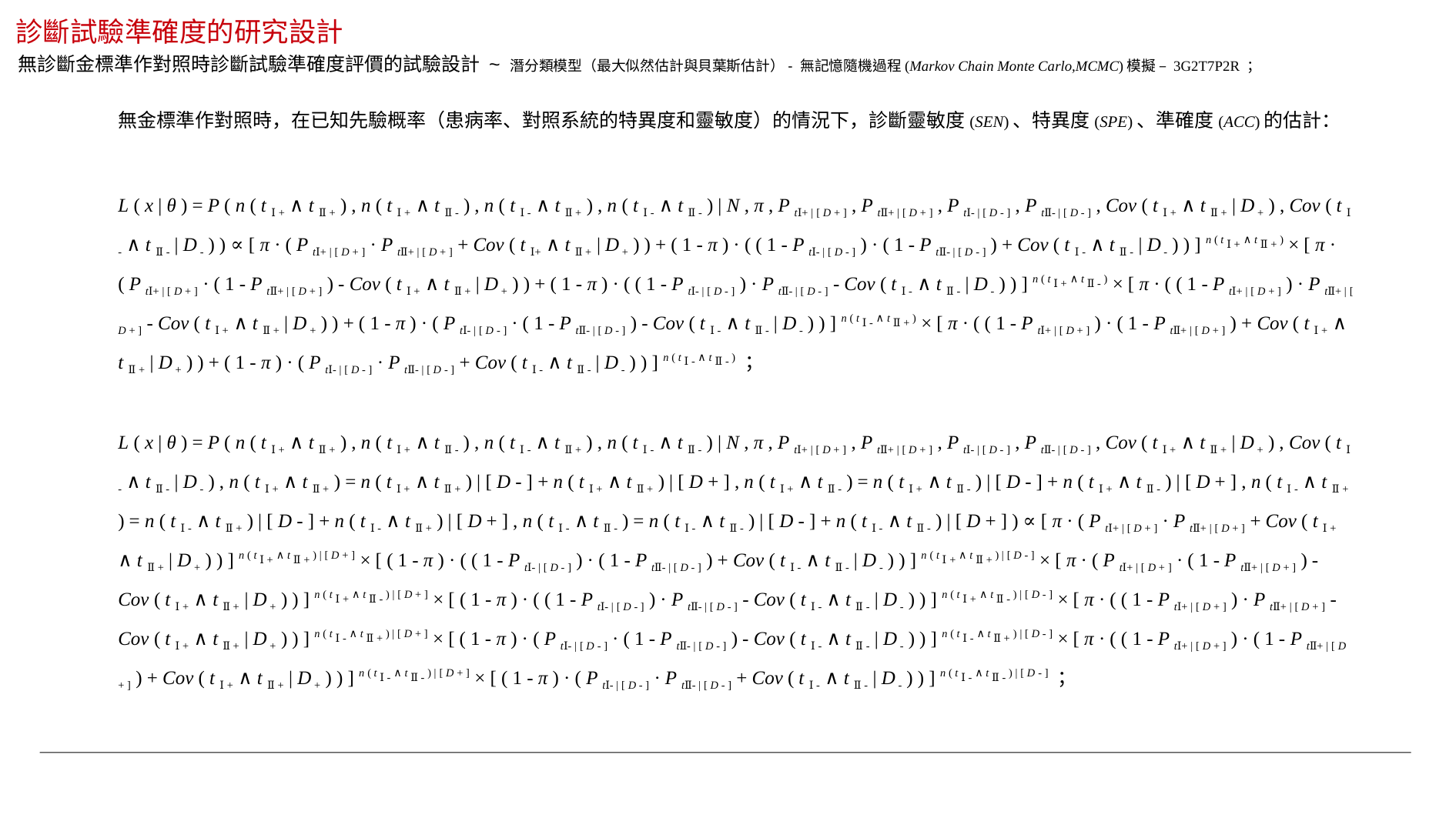

診斷試驗準確度的研究設計
無診斷金標準作對照時診斷試驗準確度評價的試驗設計 ~ 潛分類模型（最大似然估計與貝葉斯估計）- 無記憶隨機過程(Markov Chain Monte Carlo,MCMC)模擬 – 3G2T7P2R ；
無金標準作對照時，在已知先驗概率（患病率、對照系統的特異度和靈敏度）的情況下，診斷靈敏度(SEN)、特異度(SPE)、準確度(ACC)的估計：
L ( x | θ ) = P ( n ( t Ⅰ + ∧ t Ⅱ + ) , n ( t Ⅰ + ∧ t Ⅱ - ) , n ( t Ⅰ - ∧ t Ⅱ + ) , n ( t Ⅰ - ∧ t Ⅱ - ) | N , π , P tⅠ+ | [ D + ] , P tⅡ+ | [ D + ] , P tⅠ- | [ D - ] , P tⅡ- | [ D - ] , Cov ( t Ⅰ + ∧ t Ⅱ + | D + ) , Cov ( t Ⅰ - ∧ t Ⅱ - | D - ) ) ∝ [ π · ( P tⅠ+ | [ D + ] · P tⅡ+ | [ D + ] + Cov ( t Ⅰ+ ∧ t Ⅱ + | D + ) ) + ( 1 - π ) · ( ( 1 - P tⅠ- | [ D - ] ) · ( 1 - P tⅡ- | [ D - ] ) + Cov ( t Ⅰ - ∧ t Ⅱ - | D - ) ) ] n ( t Ⅰ + ∧ t Ⅱ + ) × [ π · ( P tⅠ+ | [ D + ] · ( 1 - P tⅡ+ | [ D + ] ) - Cov ( t Ⅰ + ∧ t Ⅱ + | D + ) ) + ( 1 - π ) · ( ( 1 - P tⅠ- | [ D - ] ) · P tⅡ- | [ D - ] - Cov ( t Ⅰ - ∧ t Ⅱ - | D - ) ) ] n ( t Ⅰ + ∧ t Ⅱ - ) × [ π · ( ( 1 - P tⅠ+ | [ D + ] ) · P tⅡ+ | [ D + ] - Cov ( t Ⅰ + ∧ t Ⅱ + | D + ) ) + ( 1 - π ) · ( P tⅠ- | [ D - ] · ( 1 - P tⅡ- | [ D - ] ) - Cov ( t Ⅰ - ∧ t Ⅱ - | D - ) ) ] n ( t Ⅰ - ∧ t Ⅱ + ) × [ π · ( ( 1 - P tⅠ+ | [ D + ] ) · ( 1 - P tⅡ+ | [ D + ] ) + Cov ( t Ⅰ + ∧ t Ⅱ + | D + ) ) + ( 1 - π ) · ( P tⅠ- | [ D - ] · P tⅡ- | [ D - ] + Cov ( t Ⅰ - ∧ t Ⅱ - | D - ) ) ] n ( t Ⅰ - ∧ t Ⅱ - ) ；
L ( x | θ ) = P ( n ( t Ⅰ + ∧ t Ⅱ + ) , n ( t Ⅰ + ∧ t Ⅱ - ) , n ( t Ⅰ - ∧ t Ⅱ + ) , n ( t Ⅰ - ∧ t Ⅱ - ) | N , π , P tⅠ+ | [ D + ] , P tⅡ+ | [ D + ] , P tⅠ- | [ D - ] , P tⅡ- | [ D - ] , Cov ( t Ⅰ + ∧ t Ⅱ + | D + ) , Cov ( t Ⅰ - ∧ t Ⅱ - | D - ) , n ( t Ⅰ + ∧ t Ⅱ + ) = n ( t Ⅰ + ∧ t Ⅱ + ) | [ D - ] + n ( t Ⅰ + ∧ t Ⅱ + ) | [ D + ] , n ( t Ⅰ + ∧ t Ⅱ - ) = n ( t Ⅰ + ∧ t Ⅱ - ) | [ D - ] + n ( t Ⅰ + ∧ t Ⅱ - ) | [ D + ] , n ( t Ⅰ - ∧ t Ⅱ + ) = n ( t Ⅰ - ∧ t Ⅱ + ) | [ D - ] + n ( t Ⅰ - ∧ t Ⅱ + ) | [ D + ] , n ( t Ⅰ - ∧ t Ⅱ - ) = n ( t Ⅰ - ∧ t Ⅱ - ) | [ D - ] + n ( t Ⅰ - ∧ t Ⅱ - ) | [ D + ] ) ∝ [ π · ( P tⅠ+ | [ D + ] · P tⅡ+ | [ D + ] + Cov ( t Ⅰ + ∧ t Ⅱ + | D + ) ) ] n ( t Ⅰ + ∧ t Ⅱ + ) | [ D + ] × [ ( 1 - π ) · ( ( 1 - P tⅠ- | [ D - ] ) · ( 1 - P tⅡ- | [ D - ] ) + Cov ( t Ⅰ - ∧ t Ⅱ - | D - ) ) ] n ( t Ⅰ + ∧ t Ⅱ + ) | [ D - ] × [ π · ( P tⅠ+ | [ D + ] · ( 1 - P tⅡ+ | [ D + ] ) - Cov ( t Ⅰ + ∧ t Ⅱ + | D + ) ) ] n ( t Ⅰ + ∧ t Ⅱ - ) | [ D + ] × [ ( 1 - π ) · ( ( 1 - P tⅠ- | [ D - ] ) · P tⅡ- | [ D - ] - Cov ( t Ⅰ - ∧ t Ⅱ - | D - ) ) ] n ( t Ⅰ + ∧ t Ⅱ - ) | [ D - ] × [ π · ( ( 1 - P tⅠ+ | [ D + ] ) · P tⅡ+ | [ D + ] - Cov ( t Ⅰ + ∧ t Ⅱ + | D + ) ) ] n ( t Ⅰ - ∧ t Ⅱ + ) | [ D + ] × [ ( 1 - π ) · ( P tⅠ- | [ D - ] · ( 1 - P tⅡ- | [ D - ] ) - Cov ( t Ⅰ - ∧ t Ⅱ - | D - ) ) ] n ( t Ⅰ - ∧ t Ⅱ + ) | [ D - ] × [ π · ( ( 1 - P tⅠ+ | [ D + ] ) · ( 1 - P tⅡ+ | [ D + ] ) + Cov ( t Ⅰ + ∧ t Ⅱ + | D + ) ) ] n ( t Ⅰ - ∧ t Ⅱ - ) | [ D + ] × [ ( 1 - π ) · ( P tⅠ- | [ D - ] · P tⅡ- | [ D - ] + Cov ( t Ⅰ - ∧ t Ⅱ - | D - ) ) ] n ( t Ⅰ - ∧ t Ⅱ - ) | [ D - ] ；